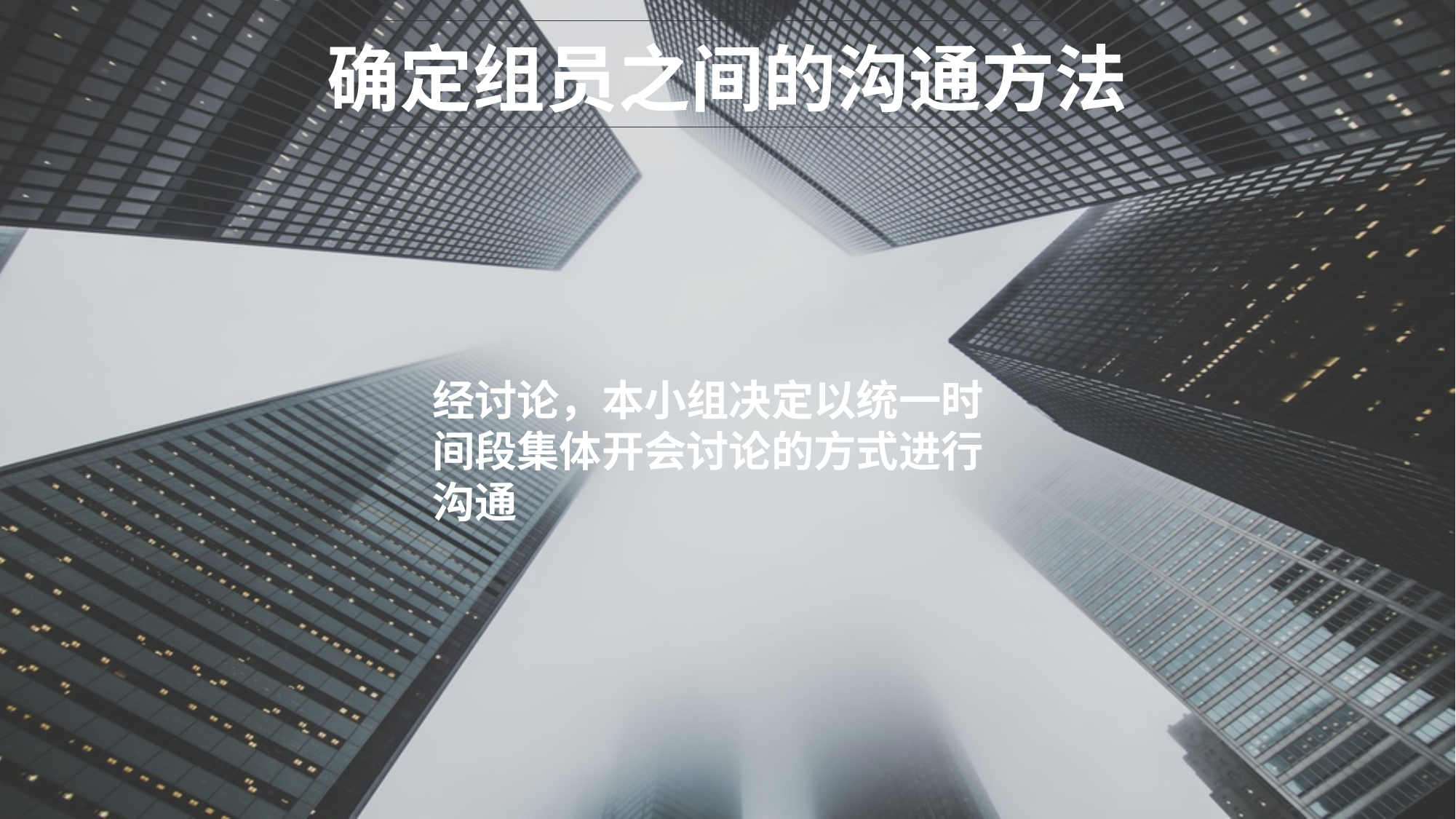

确定组员之间的沟通方法
经讨论，本小组决定以统一时间段集体开会讨论的方式进行沟通